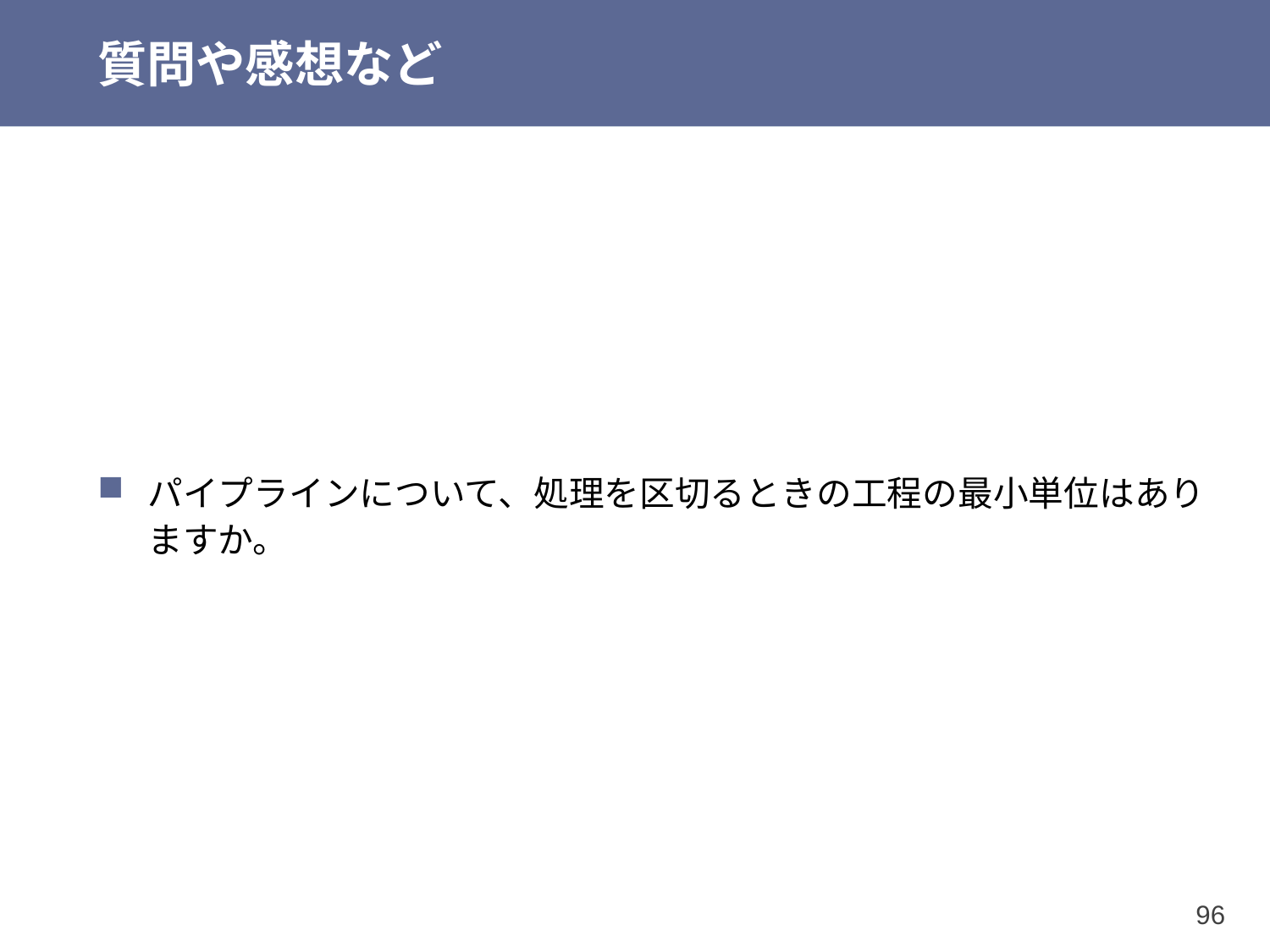

# 質問や感想など
パイプラインについて、処理を区切るときの工程の最小単位はありますか。